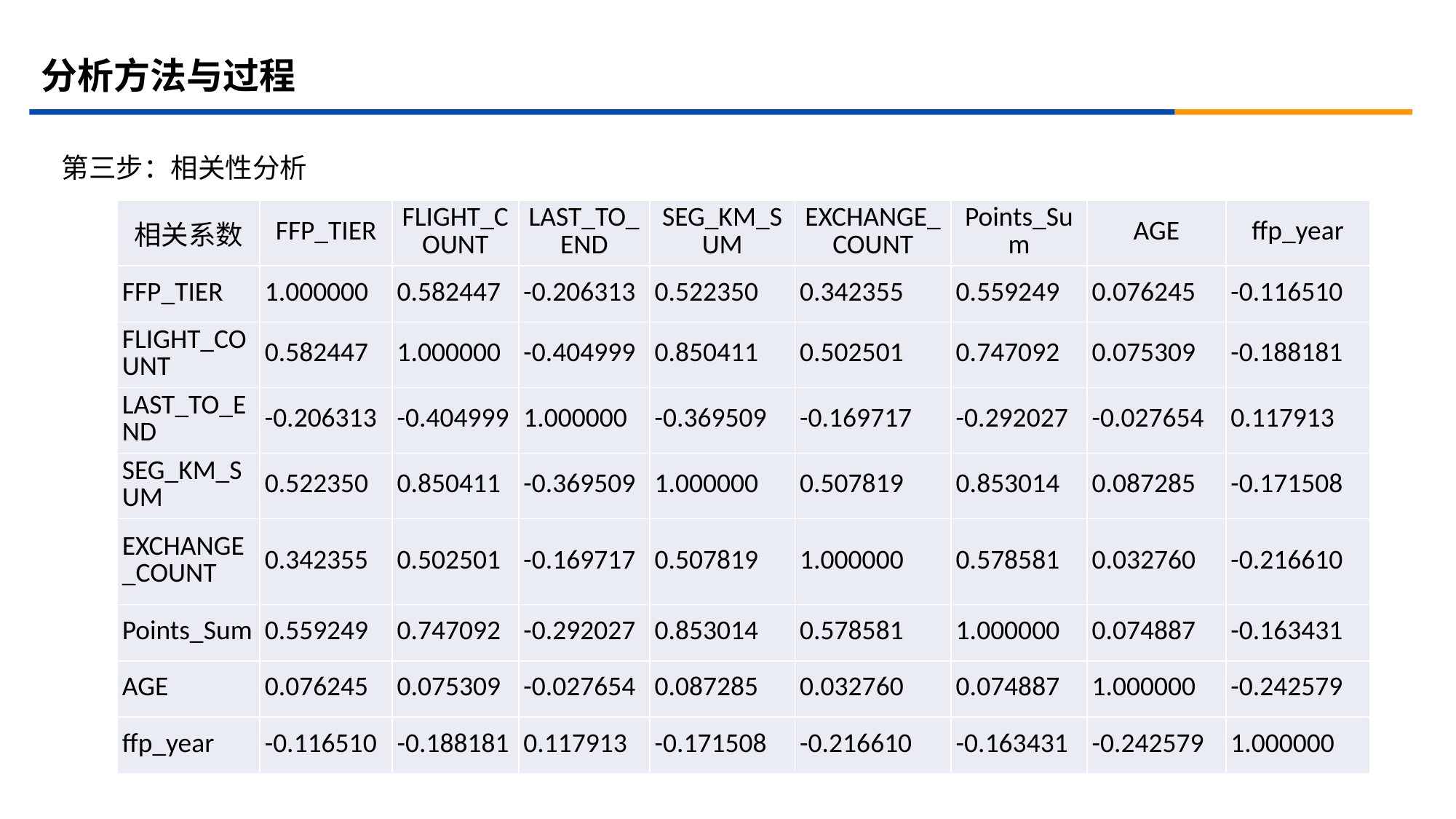

# 分析方法与过程
第三步：相关性分析
| 相关系数 | FFP\_TIER | FLIGHT\_COUNT | LAST\_TO\_END | SEG\_KM\_SUM | EXCHANGE\_COUNT | Points\_Sum | AGE | ffp\_year |
| --- | --- | --- | --- | --- | --- | --- | --- | --- |
| FFP\_TIER | 1.000000 | 0.582447 | -0.206313 | 0.522350 | 0.342355 | 0.559249 | 0.076245 | -0.116510 |
| FLIGHT\_COUNT | 0.582447 | 1.000000 | -0.404999 | 0.850411 | 0.502501 | 0.747092 | 0.075309 | -0.188181 |
| LAST\_TO\_END | -0.206313 | -0.404999 | 1.000000 | -0.369509 | -0.169717 | -0.292027 | -0.027654 | 0.117913 |
| SEG\_KM\_SUM | 0.522350 | 0.850411 | -0.369509 | 1.000000 | 0.507819 | 0.853014 | 0.087285 | -0.171508 |
| EXCHANGE\_COUNT | 0.342355 | 0.502501 | -0.169717 | 0.507819 | 1.000000 | 0.578581 | 0.032760 | -0.216610 |
| Points\_Sum | 0.559249 | 0.747092 | -0.292027 | 0.853014 | 0.578581 | 1.000000 | 0.074887 | -0.163431 |
| AGE | 0.076245 | 0.075309 | -0.027654 | 0.087285 | 0.032760 | 0.074887 | 1.000000 | -0.242579 |
| ffp\_year | -0.116510 | -0.188181 | 0.117913 | -0.171508 | -0.216610 | -0.163431 | -0.242579 | 1.000000 |